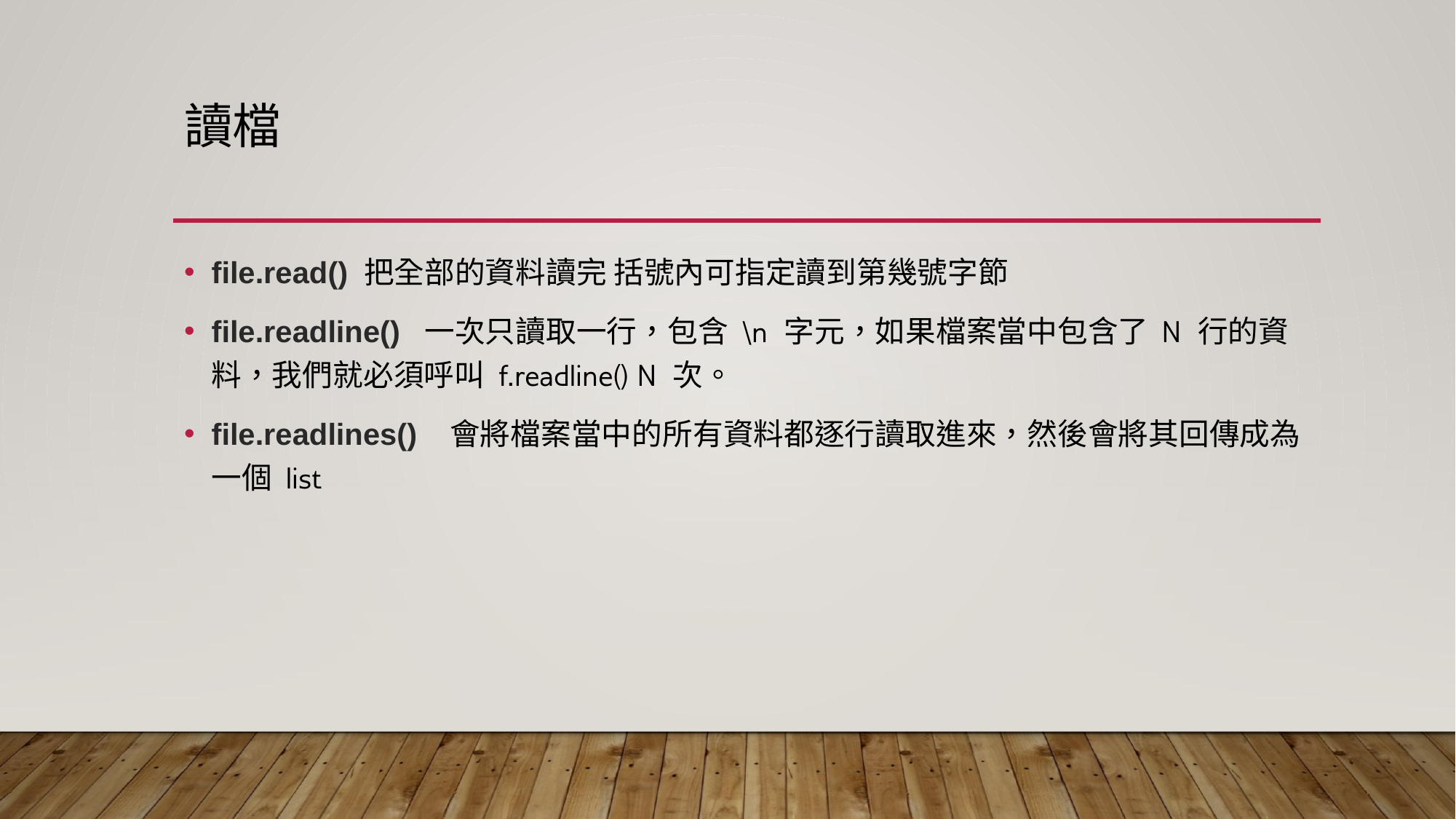

# 讀檔
file.read() 把全部的資料讀完 括號內可指定讀到第幾號字節
file.readline()  一次只讀取一行，包含 \n 字元，如果檔案當中包含了 N 行的資料，我們就必須呼叫 f.readline() N 次。
file.readlines()   會將檔案當中的所有資料都逐行讀取進來，然後會將其回傳成為一個 list